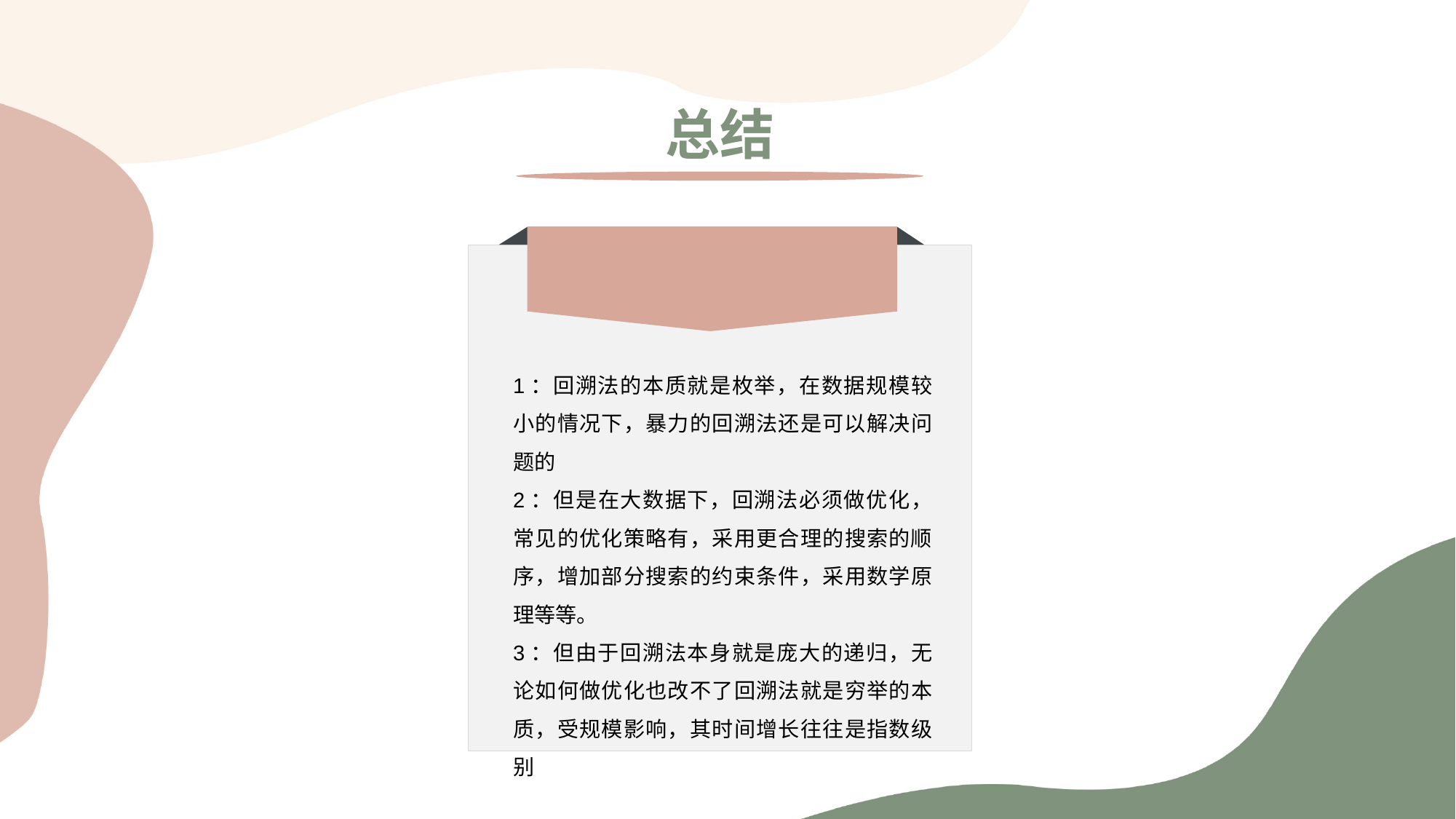

总结

1：回溯法的本质就是枚举，在数据规模较小的情况下，暴力的回溯法还是可以解决问题的
2：但是在大数据下，回溯法必须做优化，常见的优化策略有，采用更合理的搜索的顺序，增加部分搜索的约束条件，采用数学原理等等。
3：但由于回溯法本身就是庞大的递归，无论如何做优化也改不了回溯法就是穷举的本质，受规模影响，其时间增长往往是指数级别